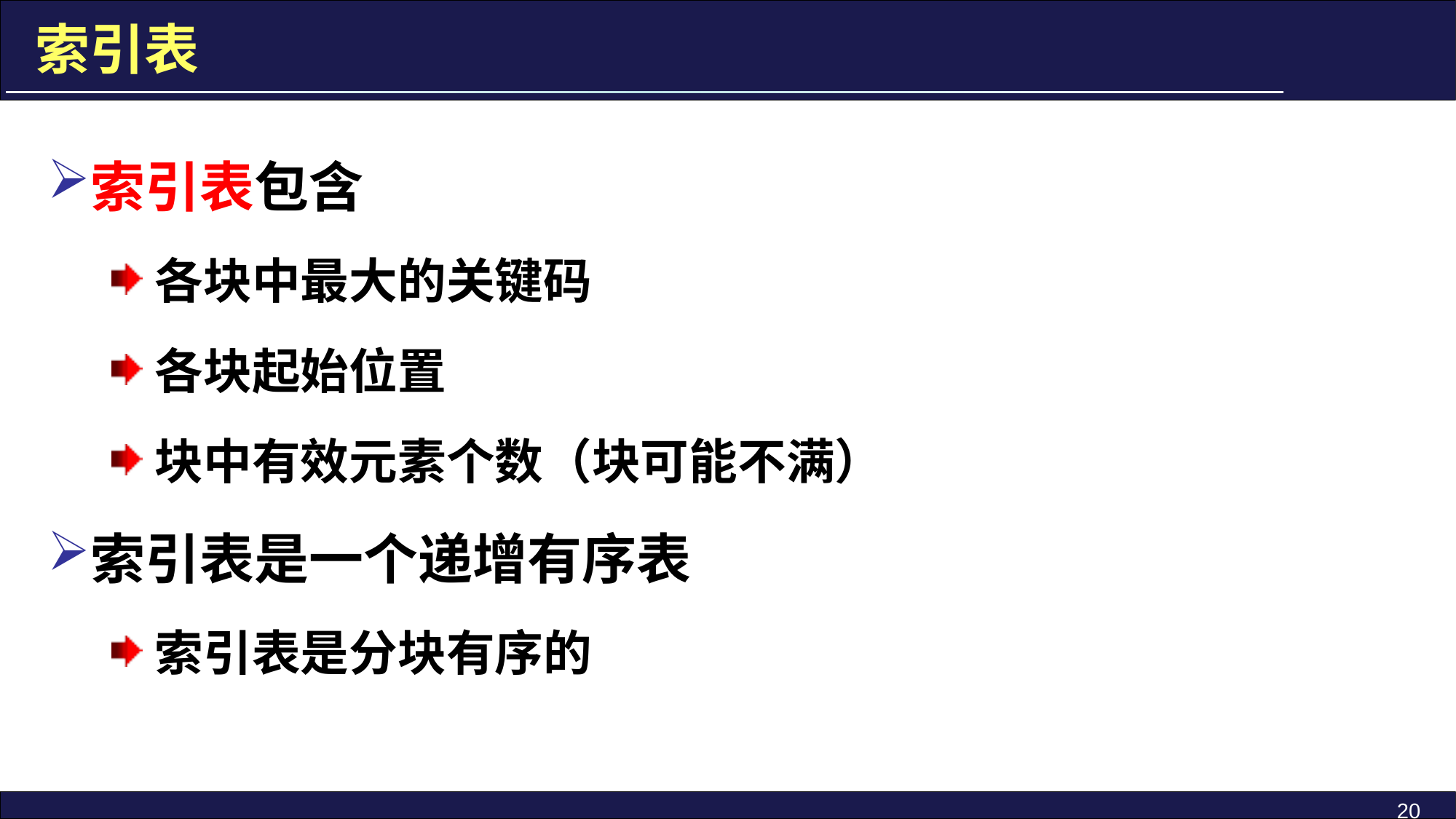

索引表
索引表包含
各块中最大的关键码
各块起始位置
块中有效元素个数（块可能不满）
索引表是一个递增有序表
索引表是分块有序的
20